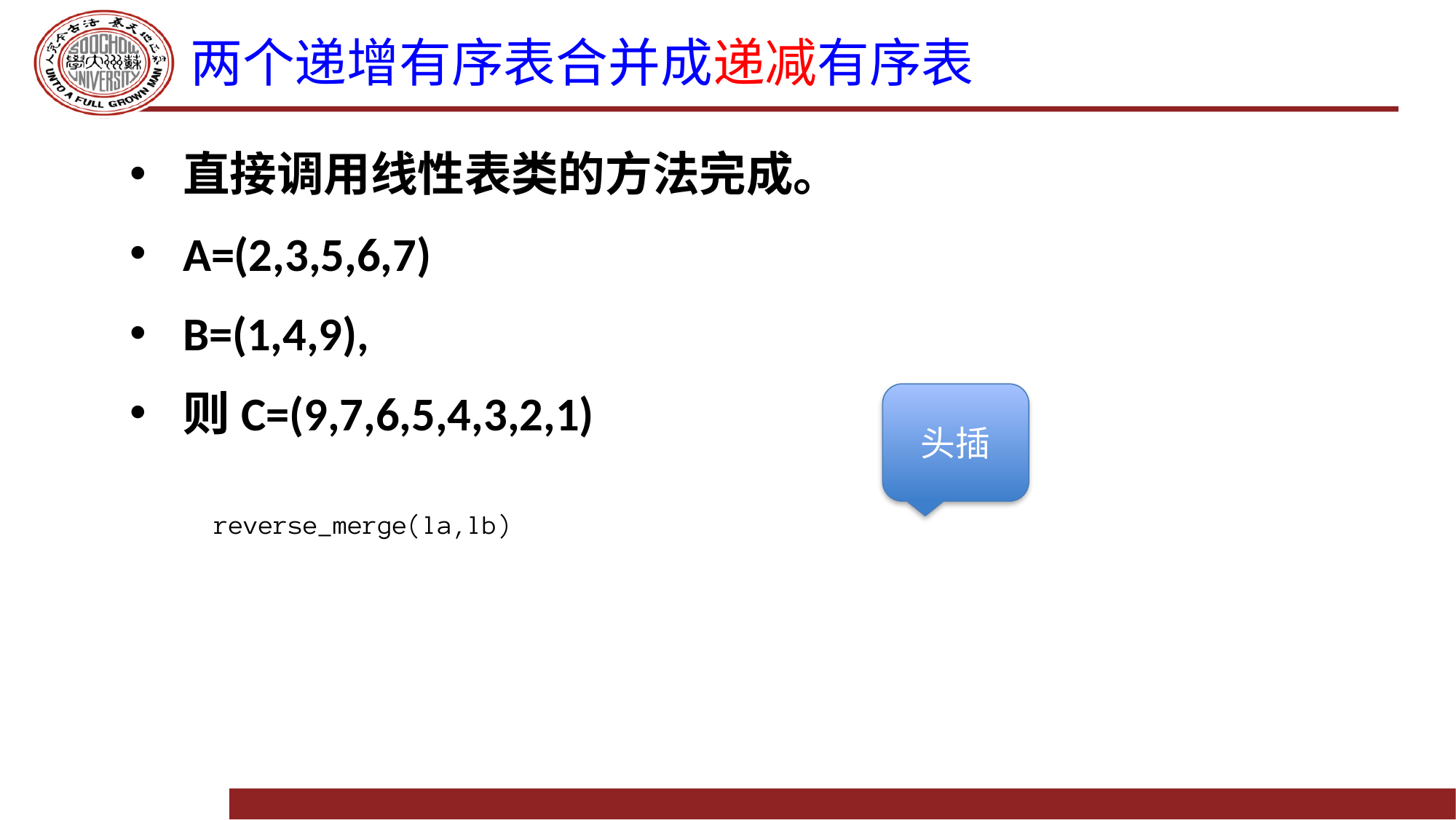

# 两个递增有序表合并成递减有序表
直接调用线性表类的方法完成。
A=(2,3,5,6,7)
B=(1,4,9),
则C=(9,7,6,5,4,3,2,1)

头插
reverse_merge(la,lb)